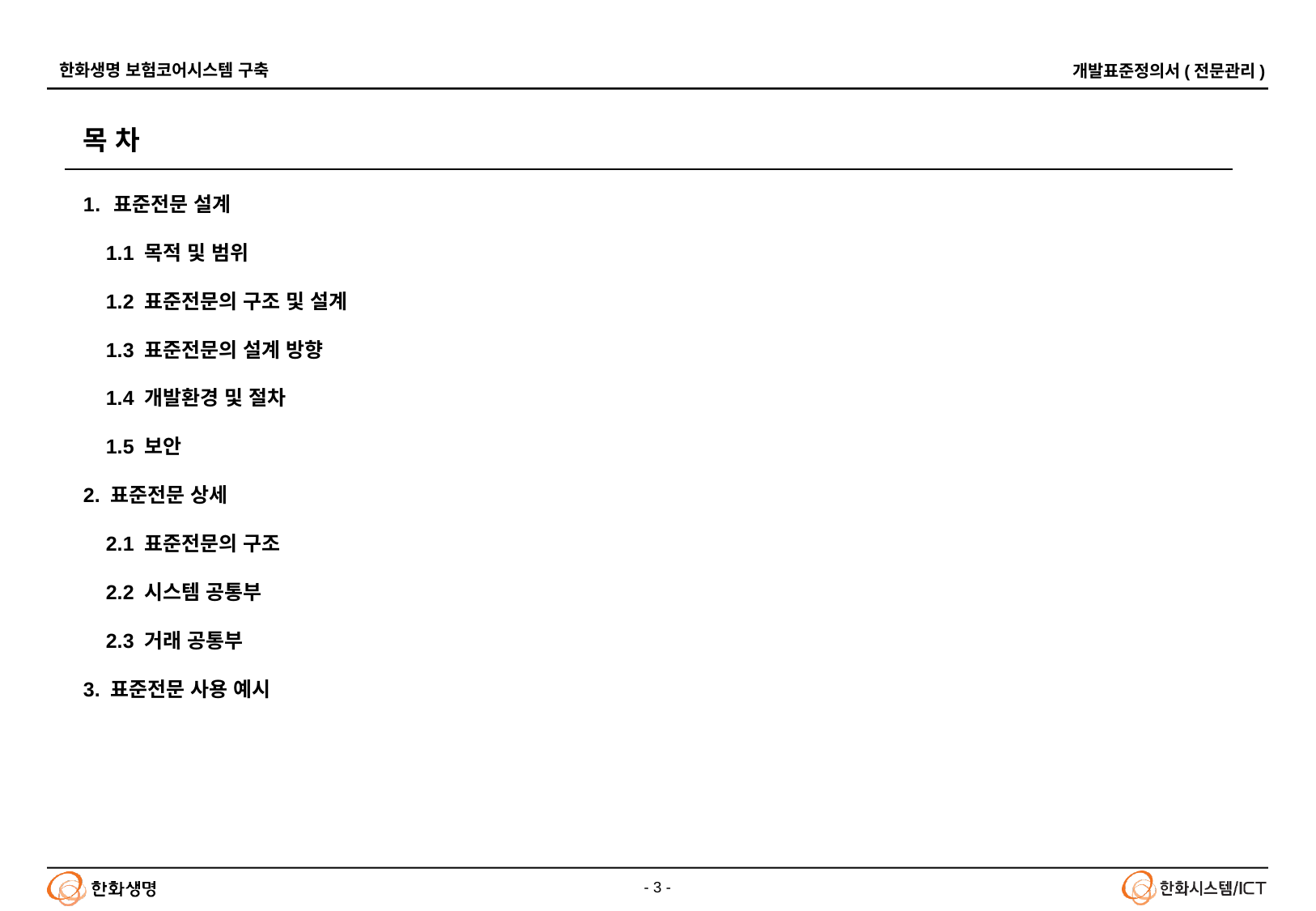

목 차
표준전문 설계

    1.1 목적 및 범위

    1.2 표준전문의 구조 및 설계

    1.3 표준전문의 설계 방향

    1.4 개발환경 및 절차

    1.5 보안

2. 표준전문 상세

    2.1 표준전문의 구조

    2.2 시스템 공통부

    2.3 거래 공통부

3. 표준전문 사용 예시